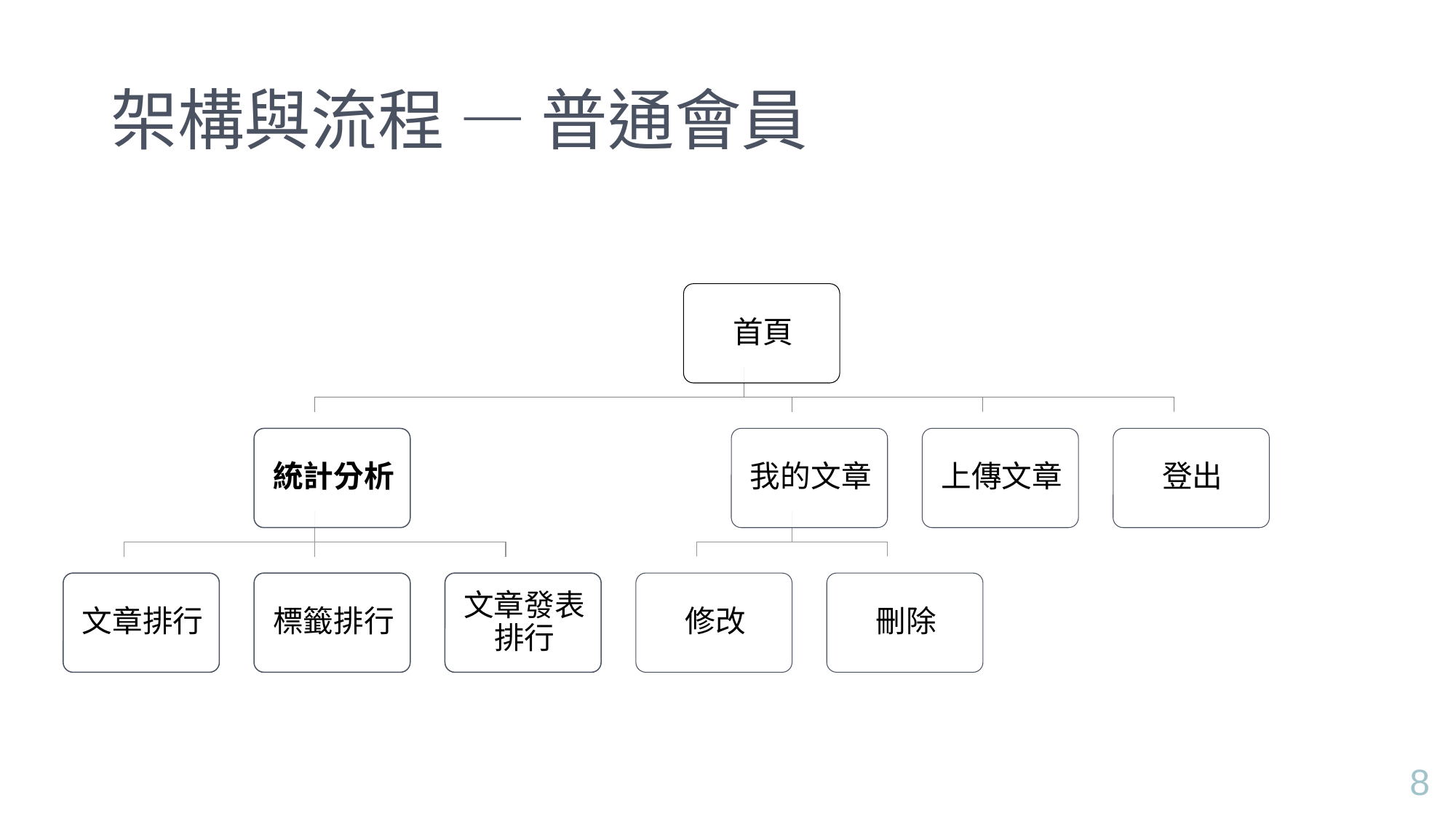

# 架構與流程 — 普通會員
首頁
統計分析
文章排行
標籤排行
文章發表排行
我的文章
修改
刪除
上傳文章
登出

8